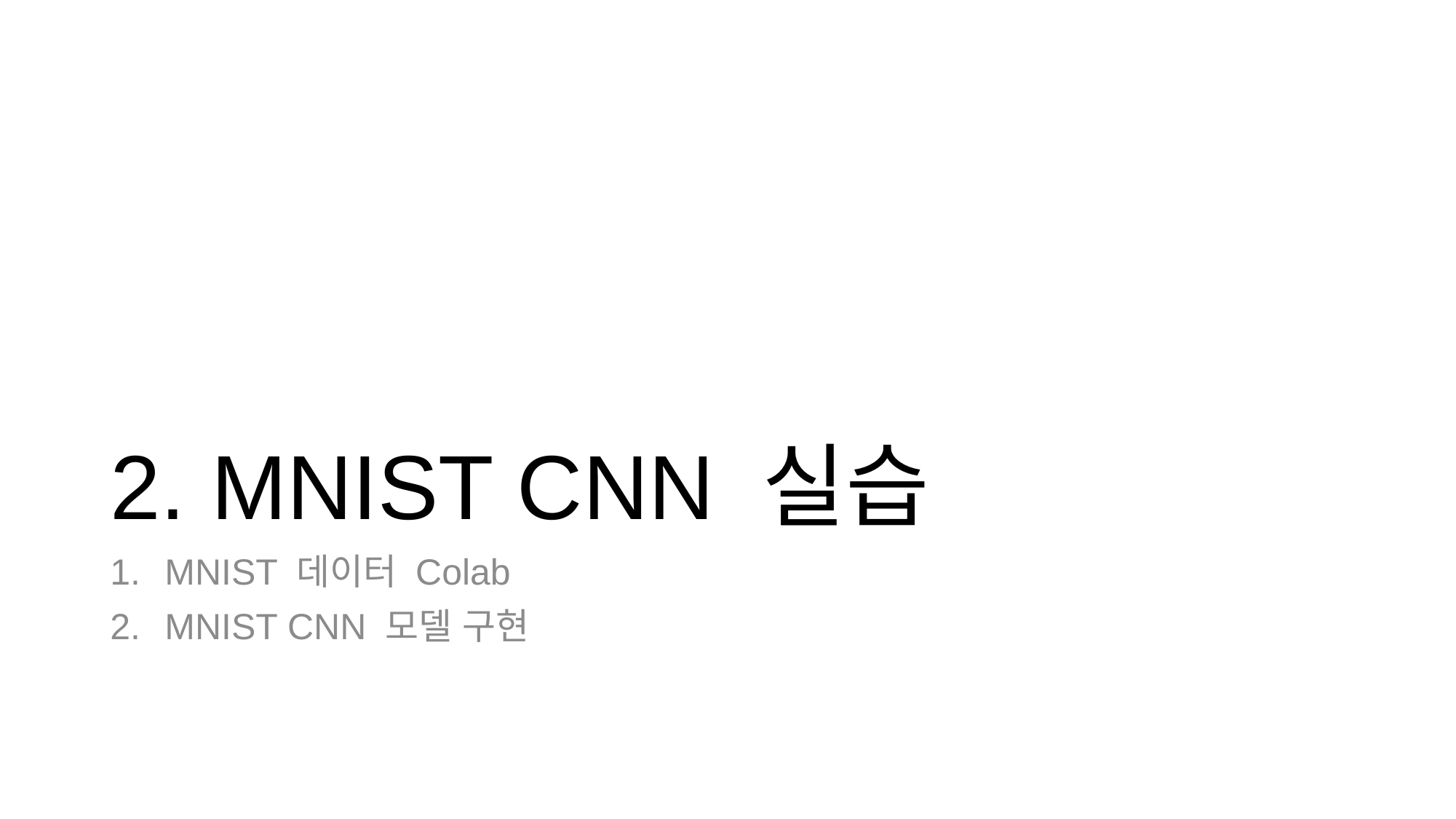

# 2. MNIST CNN 실습
MNIST 데이터 Colab
MNIST CNN 모델 구현